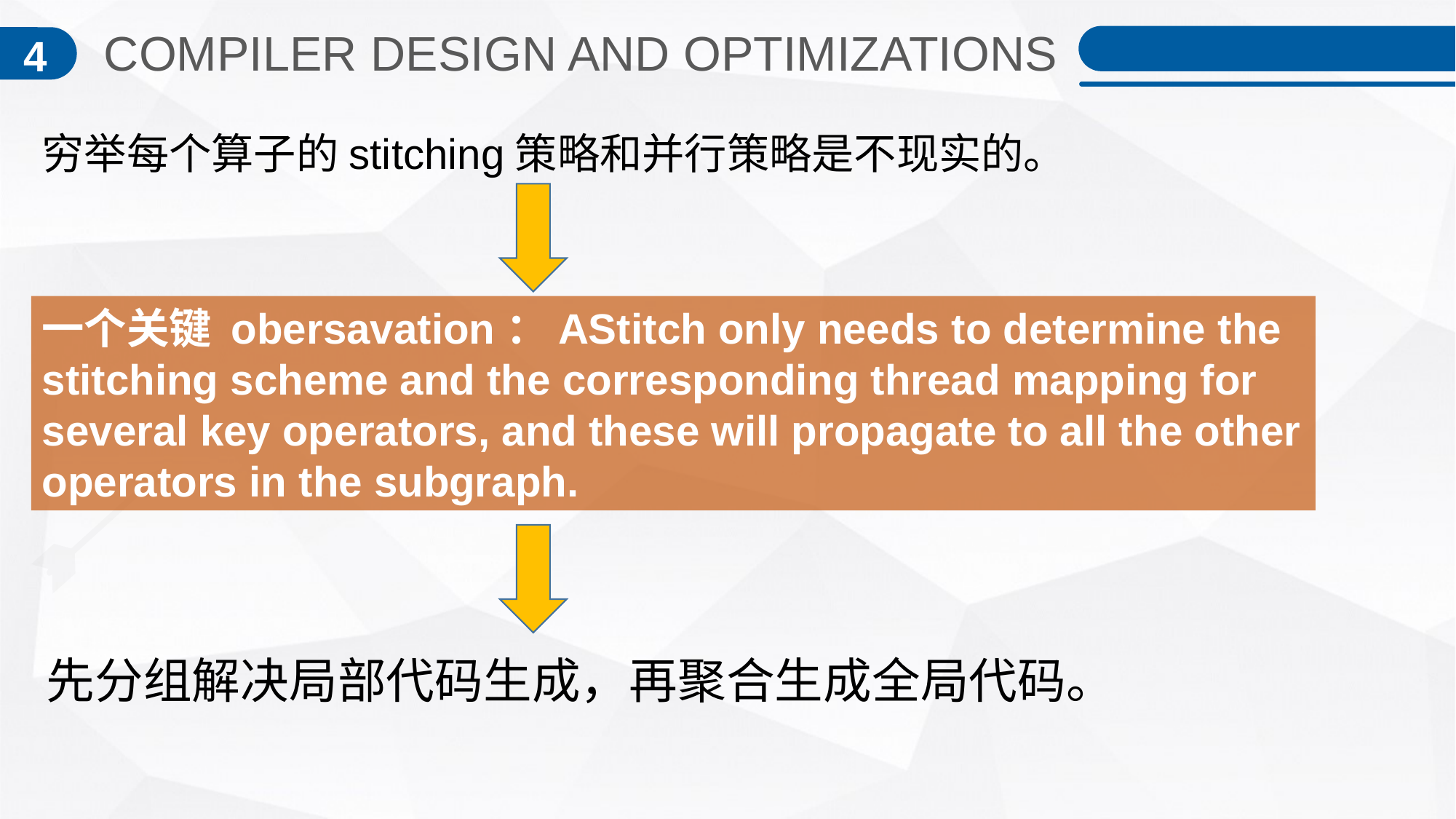

COMPILER DESIGN AND OPTIMIZATIONS
4

穷举每个算子的stitching策略和并行策略是不现实的。

一个关键 obersavation：AStitch only needs to determine the stitching scheme and the corresponding thread mapping for several key operators, and these will propagate to all the other operators in the subgraph.

先分组解决局部代码生成，再聚合生成全局代码。